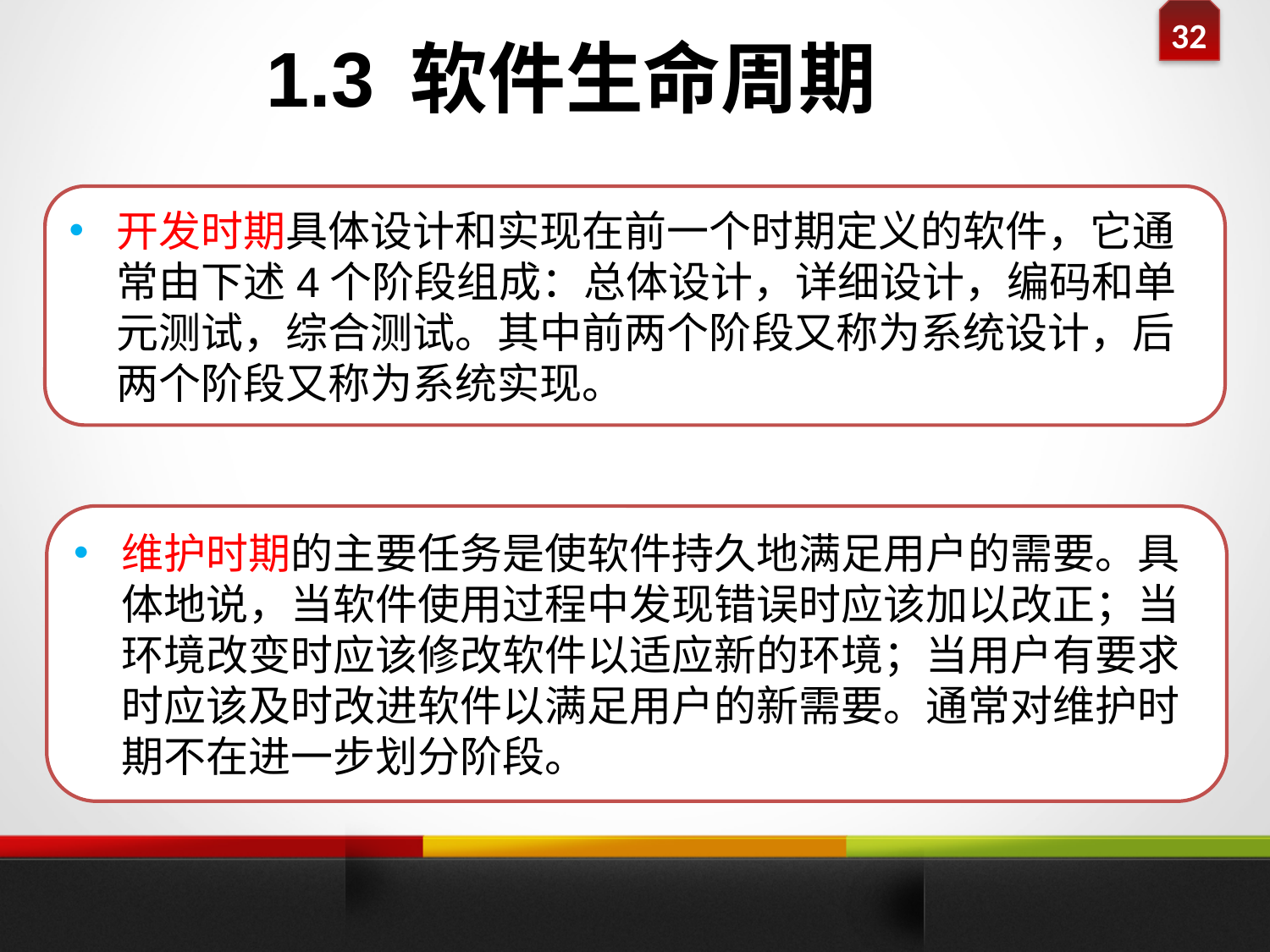

# 1.3 软件生命周期
开发时期具体设计和实现在前一个时期定义的软件，它通常由下述4个阶段组成：总体设计，详细设计，编码和单元测试，综合测试。其中前两个阶段又称为系统设计，后两个阶段又称为系统实现。
维护时期的主要任务是使软件持久地满足用户的需要。具体地说，当软件使用过程中发现错误时应该加以改正；当环境改变时应该修改软件以适应新的环境；当用户有要求时应该及时改进软件以满足用户的新需要。通常对维护时期不在进一步划分阶段。